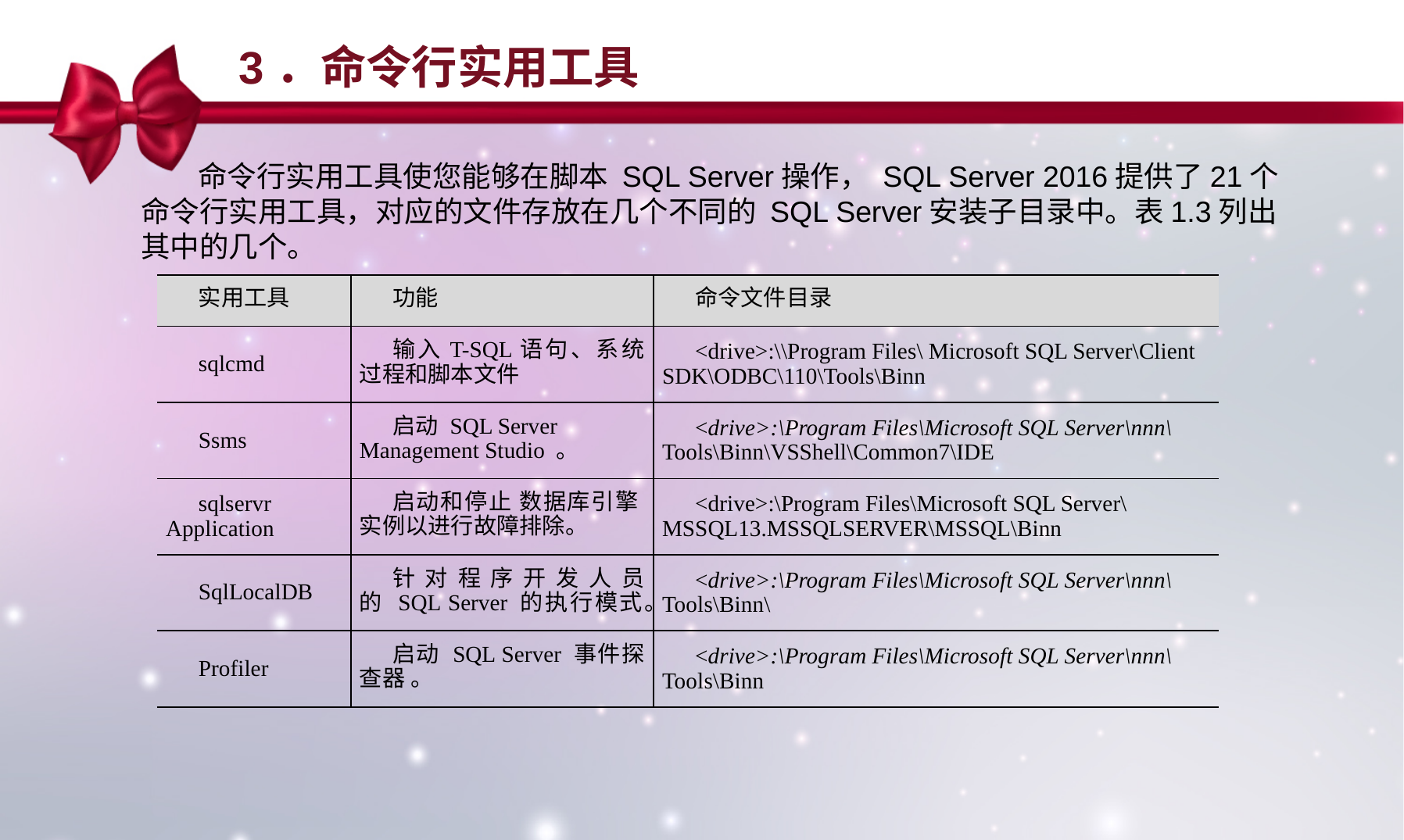

3．命令行实用工具
命令行实用工具使您能够在脚本 SQL Server操作， SQL Server 2016提供了21个命令行实用工具，对应的文件存放在几个不同的 SQL Server安装子目录中。表1.3列出其中的几个。
| 实用工具 | 功能 | 命令文件目录 |
| --- | --- | --- |
| sqlcmd | 输入T-SQL语句、系统过程和脚本文件 | <drive>:\\Program Files\ Microsoft SQL Server\Client SDK\ODBC\110\Tools\Binn |
| Ssms | 启动 SQL Server Management Studio 。 | <drive>:\Program Files\Microsoft SQL Server\nnn\Tools\Binn\VSShell\Common7\IDE |
| sqlservr Application | 启动和停止 数据库引擎 实例以进行故障排除。 | <drive>:\Program Files\Microsoft SQL Server\MSSQL13.MSSQLSERVER\MSSQL\Binn |
| SqlLocalDB | 针对程序开发人员的 SQL Server 的执行模式。 | <drive>:\Program Files\Microsoft SQL Server\nnn\Tools\Binn\ |
| Profiler | 启动 SQL Server 事件探查器 。 | <drive>:\Program Files\Microsoft SQL Server\nnn\Tools\Binn |